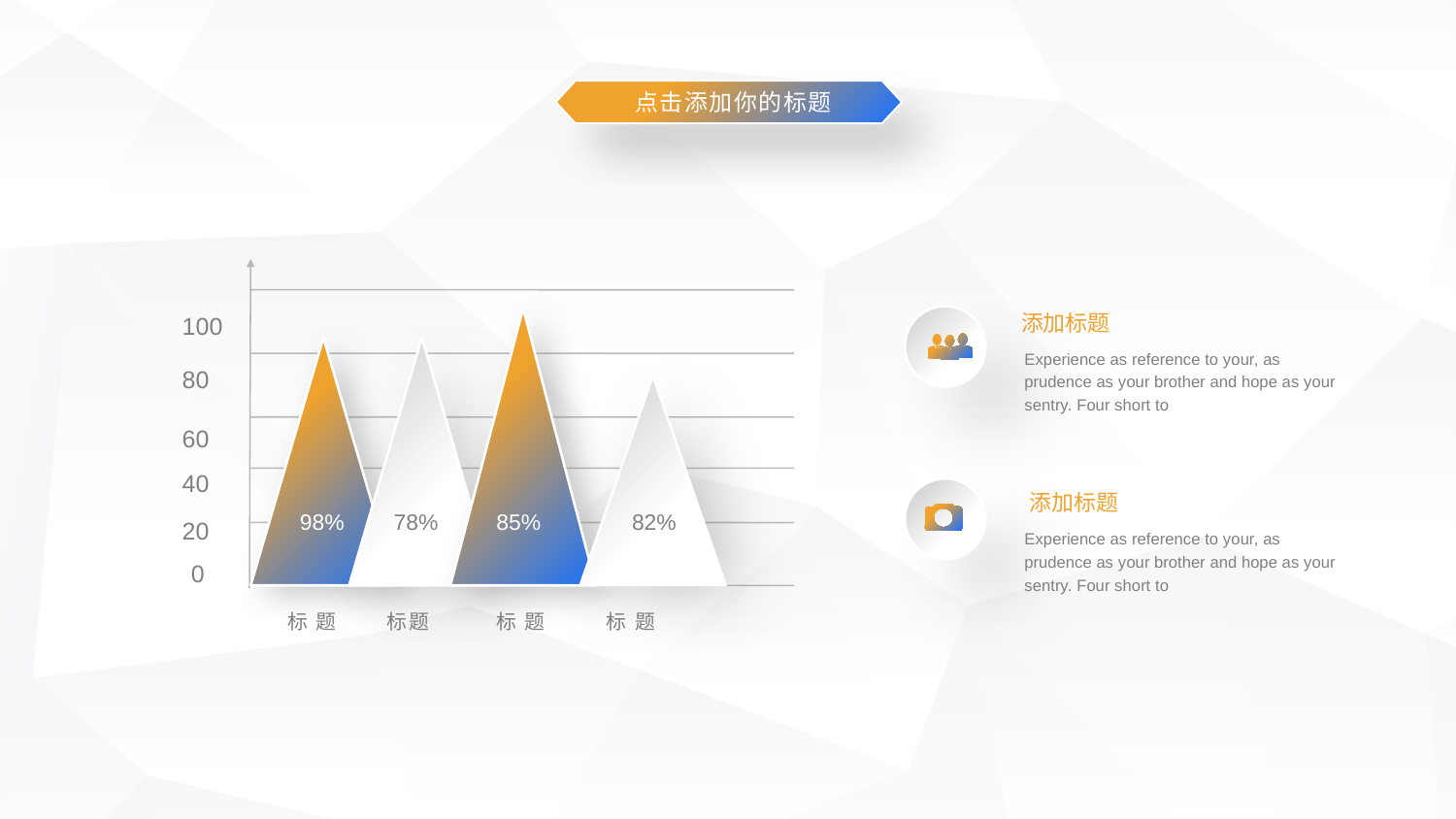

点击添加你的标题

100
80
60
40
20
0

添加标题
Experience as reference to your, as prudence as your brother and hope as your sentry. Four short to

添加标题
Experience as reference to your, as prudence as your brother and hope as your sentry. Four short to
98%
78%
85%
82%

标 题
标题
标 题
标 题